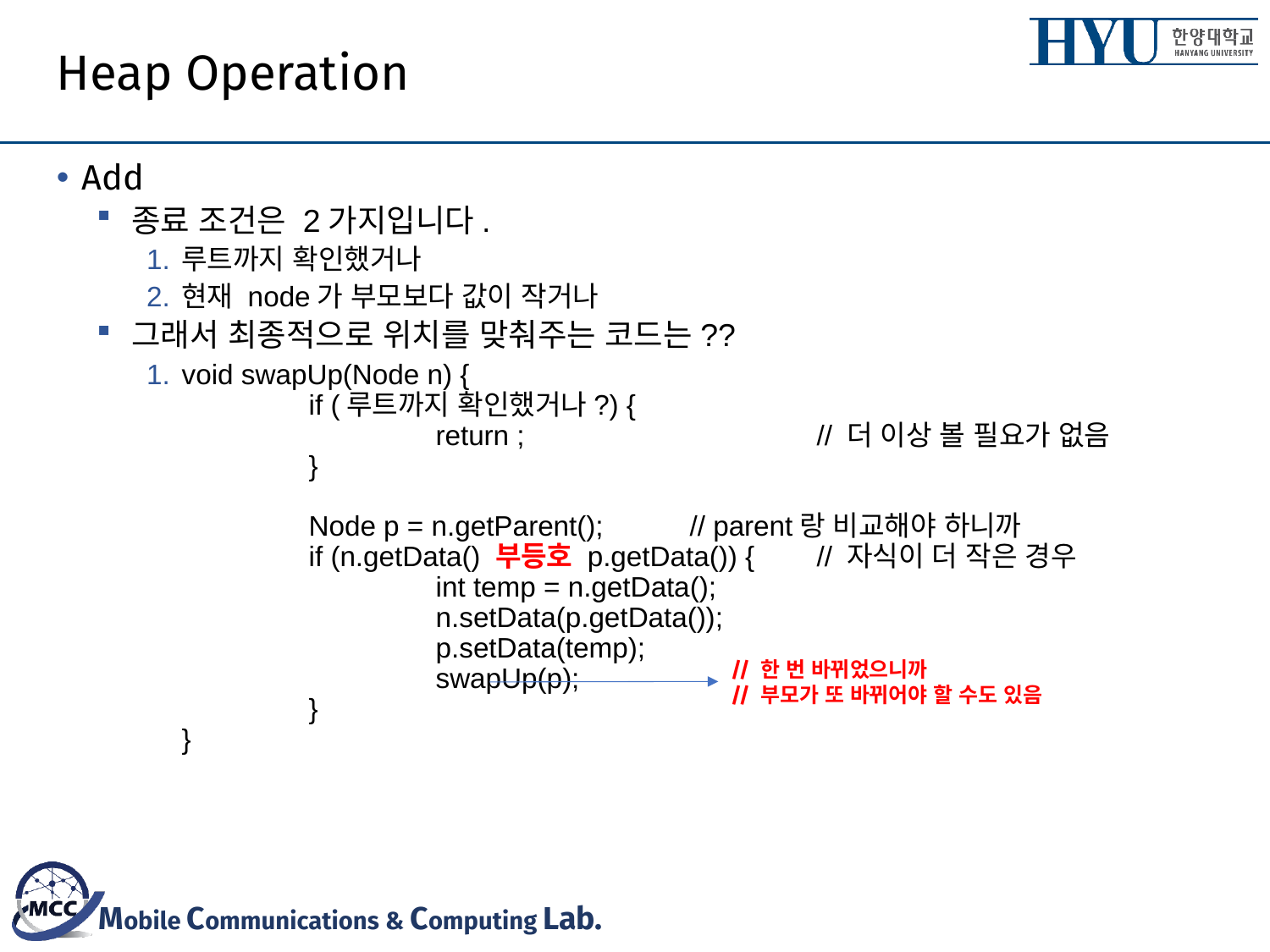

# Heap Operation

Add
종료 조건은 2가지입니다.
루트까지 확인했거나
현재 node가 부모보다 값이 작거나
그래서 최종적으로 위치를 맞춰주는 코드는??
void swapUp(Node n) {
	if (루트까지 확인했거나?) {
		return ;			// 더 이상 볼 필요가 없음
	}
	Node p = n.getParent();	// parent랑 비교해야 하니까
	if (n.getData() 부등호 p.getData()) {	// 자식이 더 작은 경우
		int temp = n.getData();
		n.setData(p.getData());
		p.setData(temp);
		swapUp(p);
	}
}
// 한 번 바뀌었으니까
// 부모가 또 바뀌어야 할 수도 있음